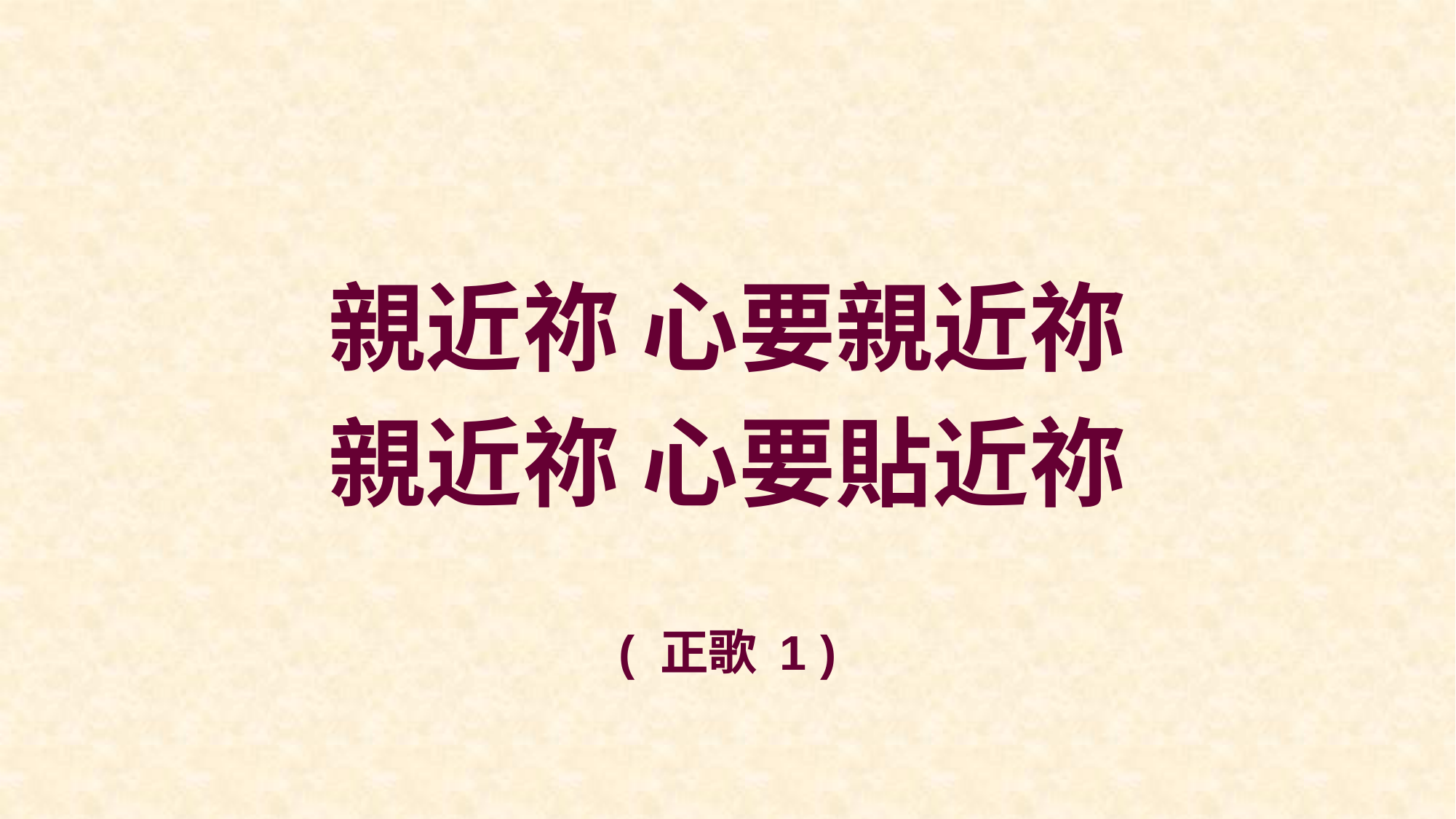

親近祢 心要親近祢
親近祢 心要貼近祢
( 正歌 1 )